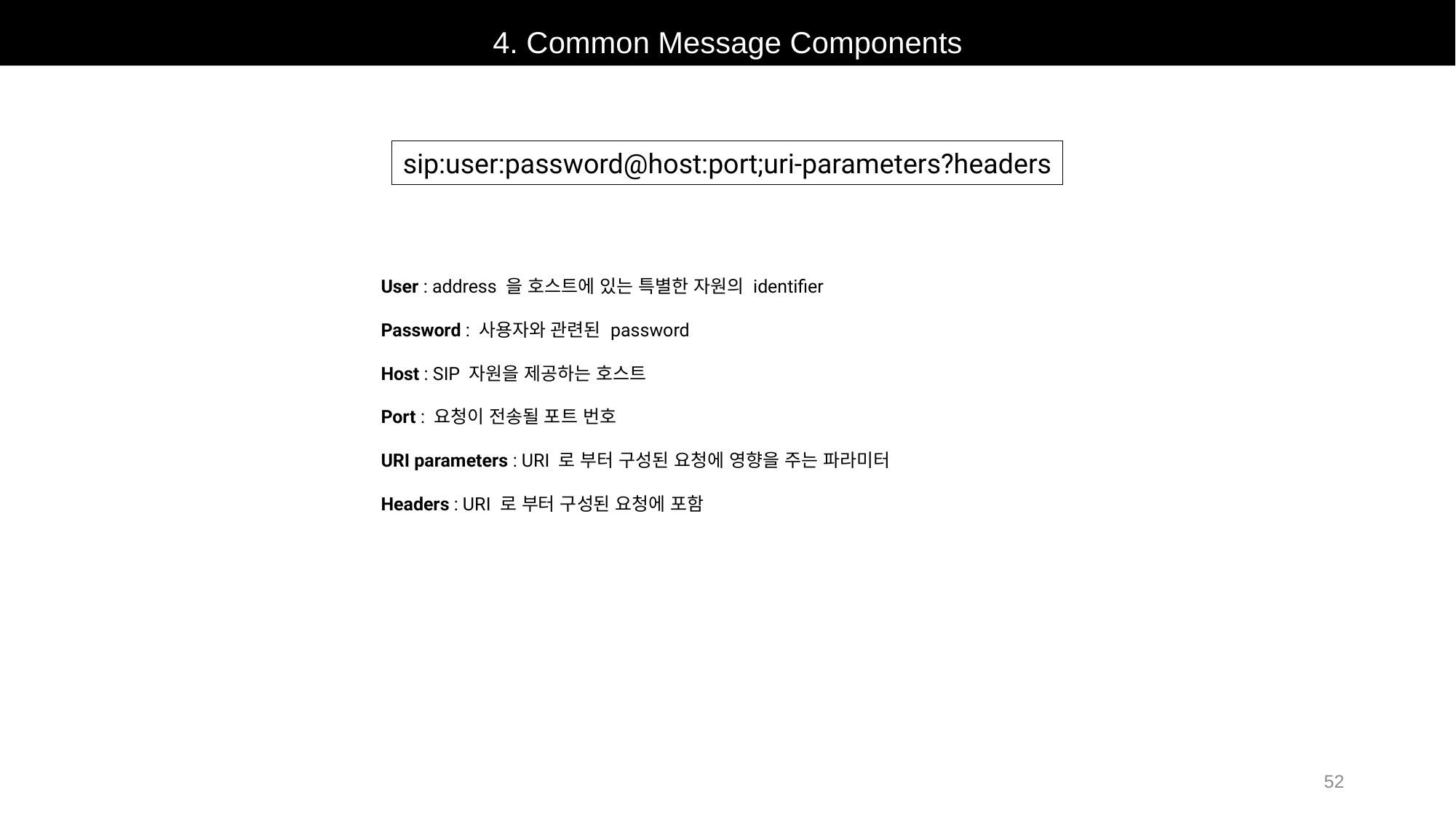

# 4. Common Message Components
sip:user:password@host:port;uri-parameters?headers
User : address 을 호스트에 있는 특별한 자원의 identifier
Password : 사용자와 관련된 password
Host : SIP 자원을 제공하는 호스트
Port : 요청이 전송될 포트 번호
URI parameters : URI 로 부터 구성된 요청에 영향을 주는 파라미터
Headers : URI 로 부터 구성된 요청에 포함
52